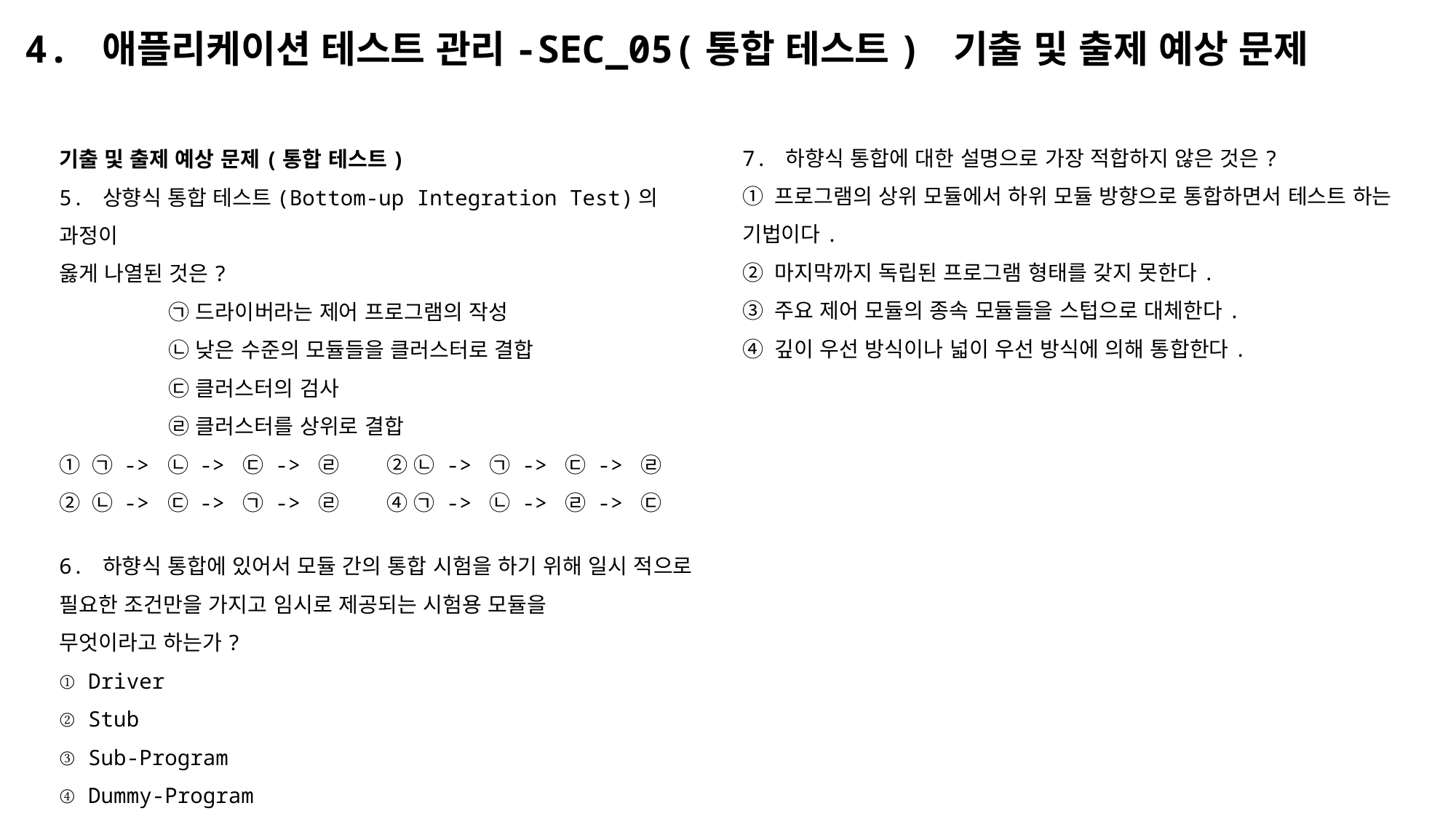

# 4. 애플리케이션 테스트 관리-SEC_05(통합 테스트) 기출 및 출제 예상 문제
7. 하향식 통합에 대한 설명으로 가장 적합하지 않은 것은?
① 프로그램의 상위 모듈에서 하위 모듈 방향으로 통합하면서 테스트 하는 기법이다.
② 마지막까지 독립된 프로그램 형태를 갖지 못한다.
③ 주요 제어 모듈의 종속 모듈들을 스텁으로 대체한다.
④ 깊이 우선 방식이나 넓이 우선 방식에 의해 통합한다.
기출 및 출제 예상 문제(통합 테스트)
5. 상향식 통합 테스트(Bottom-up Integration Test)의 과정이
옳게 나열된 것은?
	㉠ 드라이버라는 제어 프로그램의 작성
	㉡ 낮은 수준의 모듈들을 클러스터로 결합
	㉢ 클러스터의 검사
	㉣ 클러스터를 상위로 결합
① ㉠ -> ㉡ -> ㉢ -> ㉣	② ㉡ -> ㉠ -> ㉢ -> ㉣
② ㉡ -> ㉢ -> ㉠ -> ㉣	④ ㉠ -> ㉡ -> ㉣ -> ㉢

6. 하향식 통합에 있어서 모듈 간의 통합 시험을 하기 위해 일시 적으로 필요한 조건만을 가지고 임시로 제공되는 시험용 모듈을
무엇이라고 하는가?
① Driver
② Stub
③ Sub-Program
④ Dummy-Program